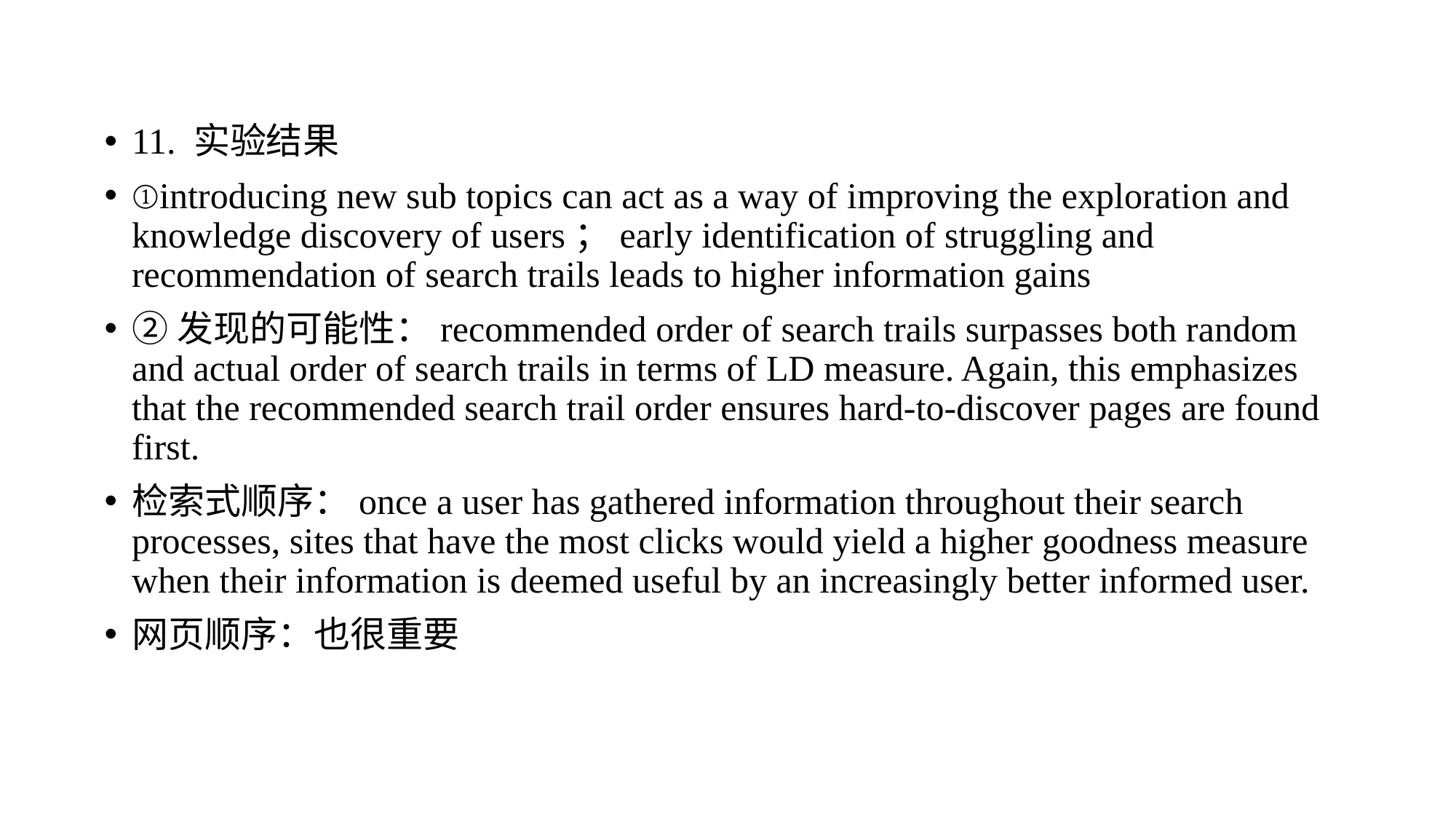

11. 实验结果
①introducing new sub topics can act as a way of improving the exploration and knowledge discovery of users；early identification of struggling and recommendation of search trails leads to higher information gains
②发现的可能性：recommended order of search trails surpasses both random and actual order of search trails in terms of LD measure. Again, this emphasizes that the recommended search trail order ensures hard-to-discover pages are found first.
检索式顺序：once a user has gathered information throughout their search processes, sites that have the most clicks would yield a higher goodness measure when their information is deemed useful by an increasingly better informed user.
网页顺序：也很重要